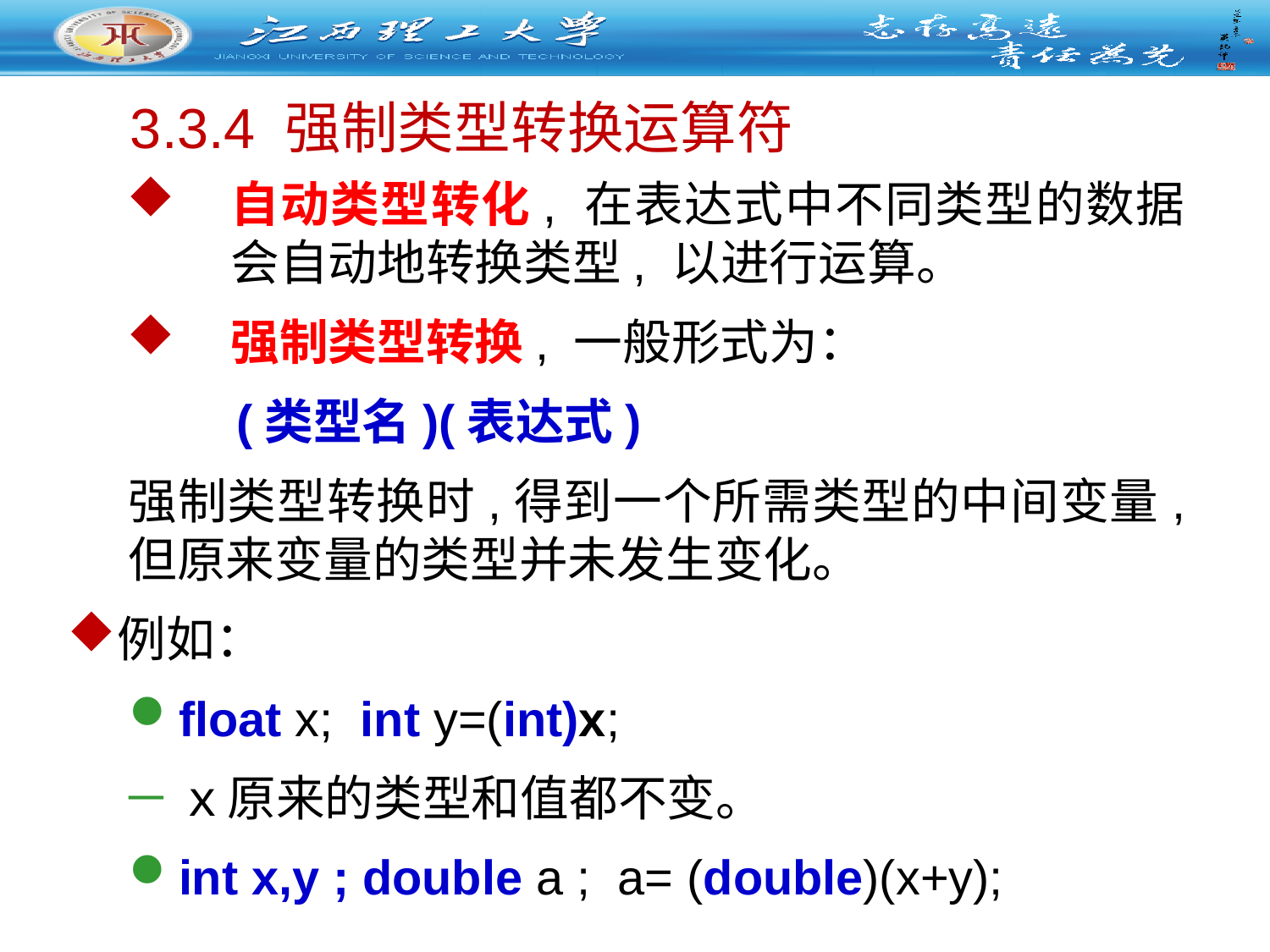

3.3.4 强制类型转换运算符
自动类型转化, 在表达式中不同类型的数据会自动地转换类型, 以进行运算。
强制类型转换, 一般形式为：
        (类型名)(表达式)
强制类型转换时,得到一个所需类型的中间变量, 但原来变量的类型并未发生变化。
例如：
float x;  int y=(int)x;
ｘ原来的类型和值都不变。
int x,y ; double a ;  a= (double)(x+y);